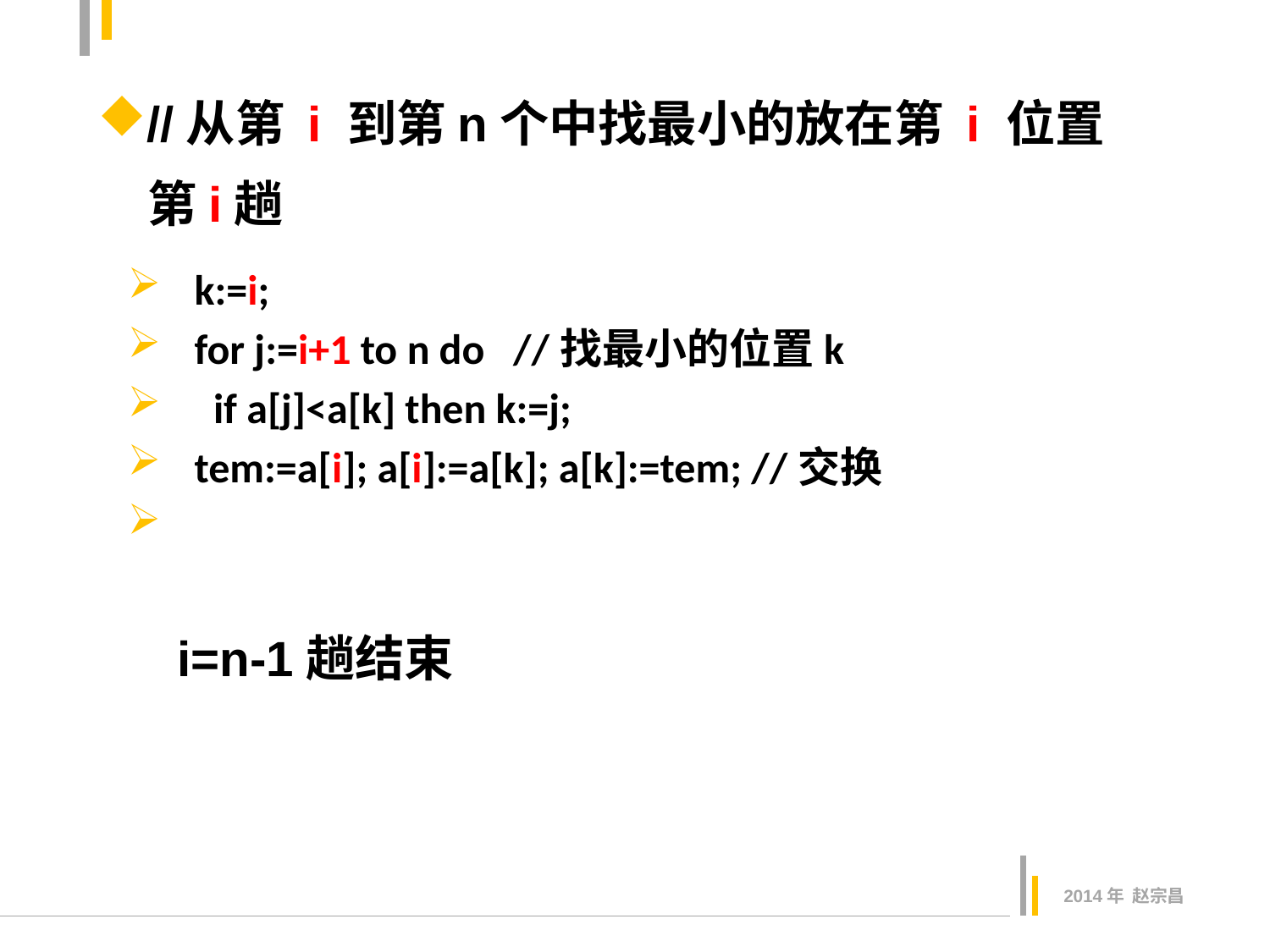

//从第 i 到第n个中找最小的放在第 i 位置
第i趟
  k:=i;
  for j:=i+1 to n do   //找最小的位置k
    if a[j]<a[k] then k:=j;
  tem:=a[i]; a[i]:=a[k]; a[k]:=tem; //交换

i=n-1趟结束